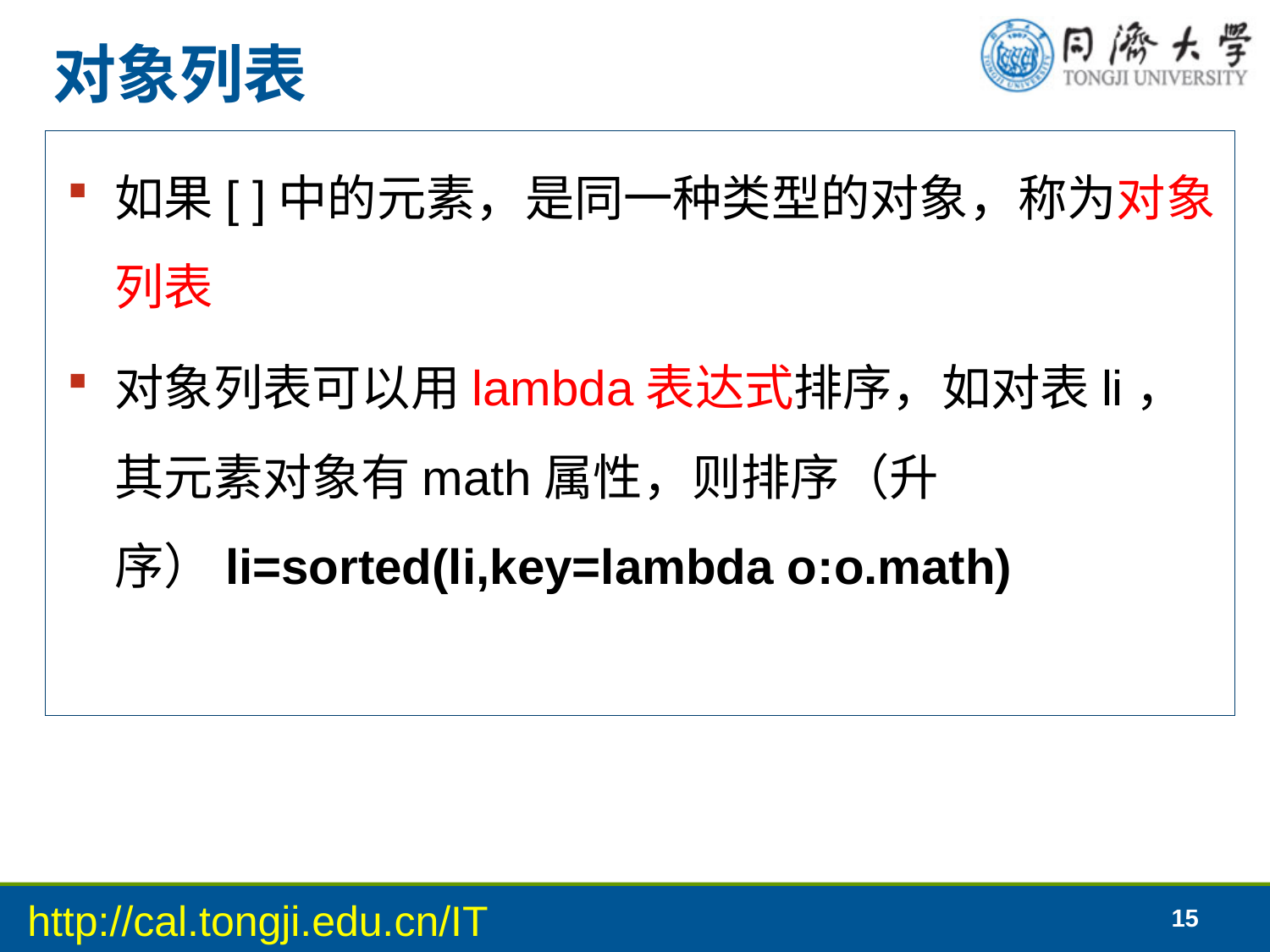

# 对象列表
如果[ ]中的元素，是同一种类型的对象，称为对象列表
对象列表可以用lambda表达式排序，如对表li，其元素对象有math属性，则排序（升序）li=sorted(li,key=lambda o:o.math)